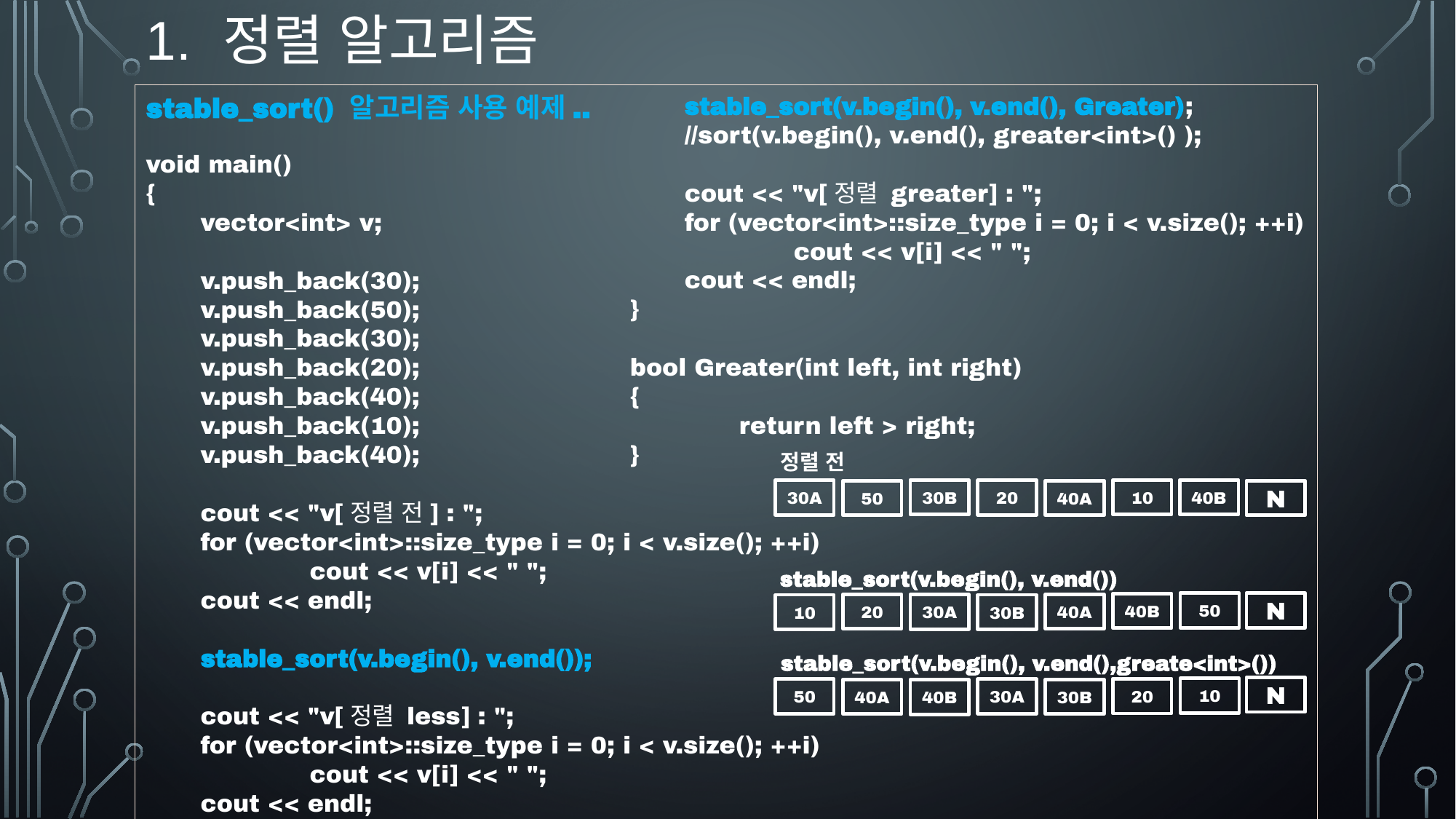

# 1. 정렬 알고리즘
stable_sort() 알고리즘 사용 예제..

void main()
{
vector<int> v;

v.push_back(30);
v.push_back(50);
v.push_back(30);
v.push_back(20);
v.push_back(40);
v.push_back(10);
v.push_back(40);

cout << "v[정렬 전] : ";
for (vector<int>::size_type i = 0; i < v.size(); ++i)
	cout << v[i] << " ";
cout << endl;

stable_sort(v.begin(), v.end());

cout << "v[정렬 less] : ";
for (vector<int>::size_type i = 0; i < v.size(); ++i)
	cout << v[i] << " ";
cout << endl;
stable_sort(v.begin(), v.end(), Greater);
//sort(v.begin(), v.end(), greater<int>() );

cout << "v[정렬 greater] : ";
for (vector<int>::size_type i = 0; i < v.size(); ++i)
	cout << v[i] << " ";
cout << endl;
}

bool Greater(int left, int right)
{
	return left > right;
}
정렬 전
40B
30B
10
20
30A
50
40A
N
stable_sort(v.begin(), v.end())
50
N
40B
20
40A
30A
30B
10
stable_sort(v.begin(), v.end(),greate<int>())
N
10
20
30A
50
40A
30B
40B